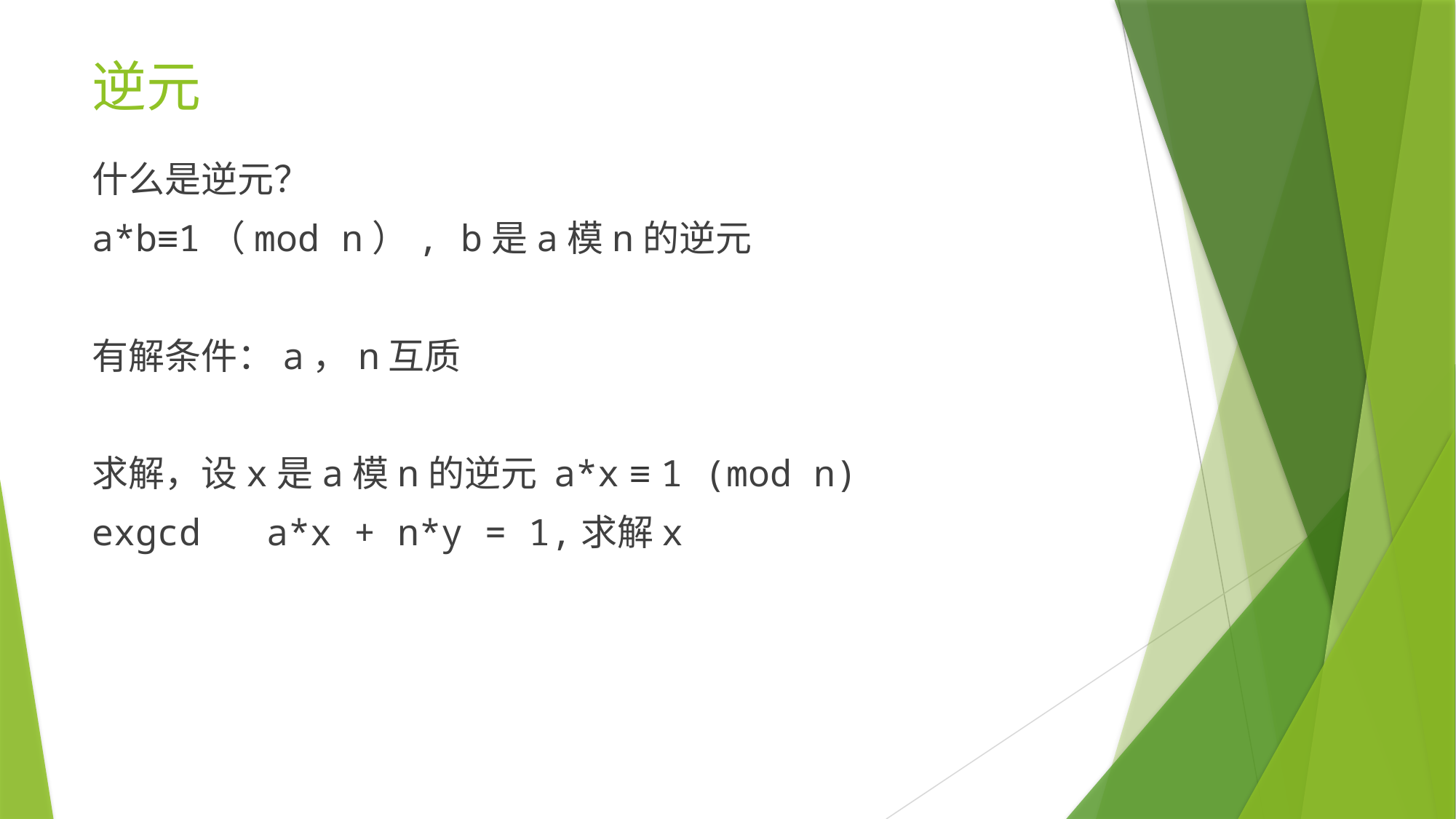

# 逆元
什么是逆元？
a*b≡1（mod n）, b是a模n的逆元

有解条件：a，n互质

求解，设x是a模n的逆元 a*x ≡ 1 (mod n)
exgcd   a*x + n*y = 1,求解x